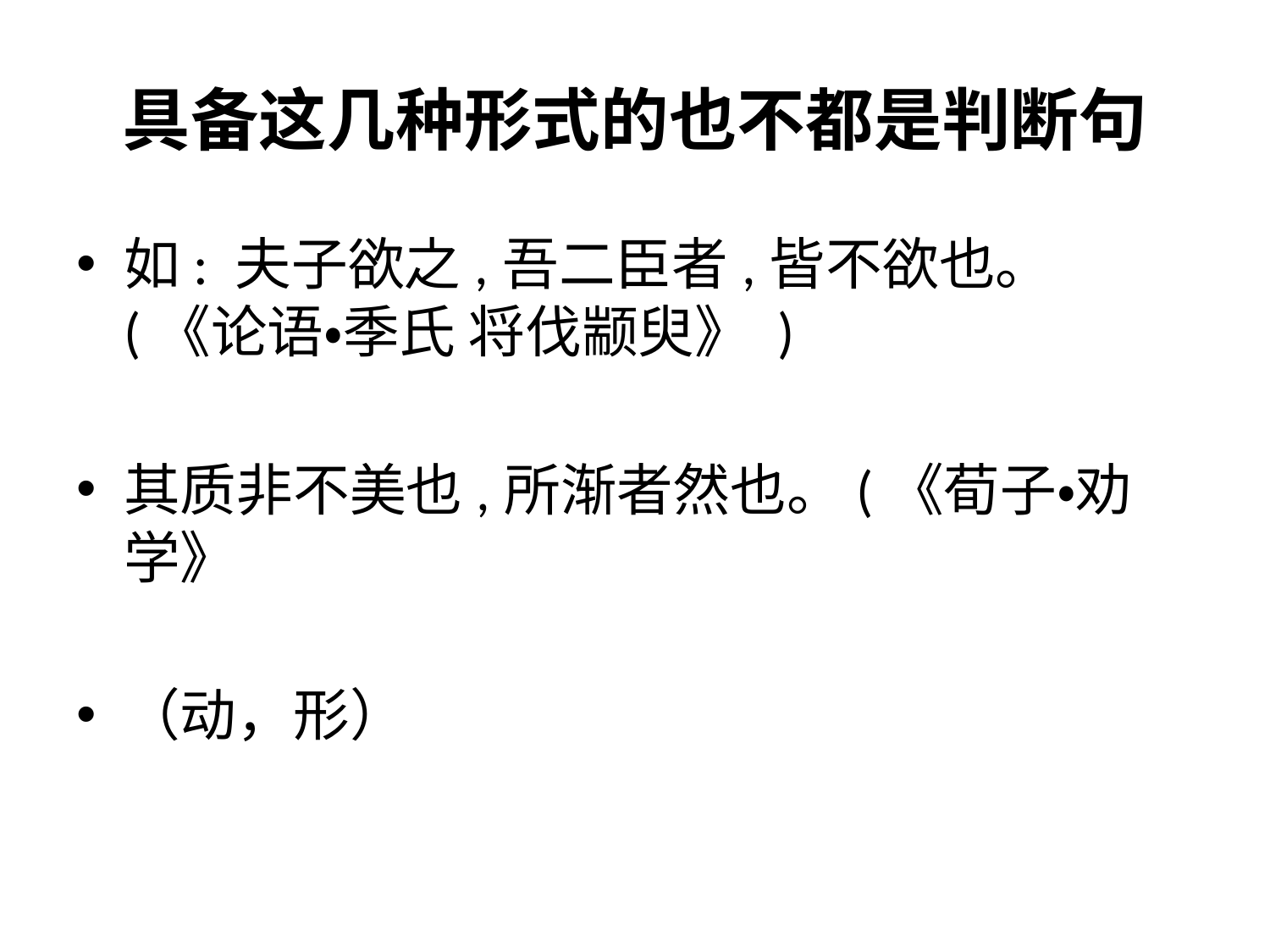

# 具备这几种形式的也不都是判断句
如: 夫子欲之,吾二臣者,皆不欲也。(《论语・季氏 将伐颛臾》 )

其质非不美也,所渐者然也。(《荀子・劝学》

（动，形）